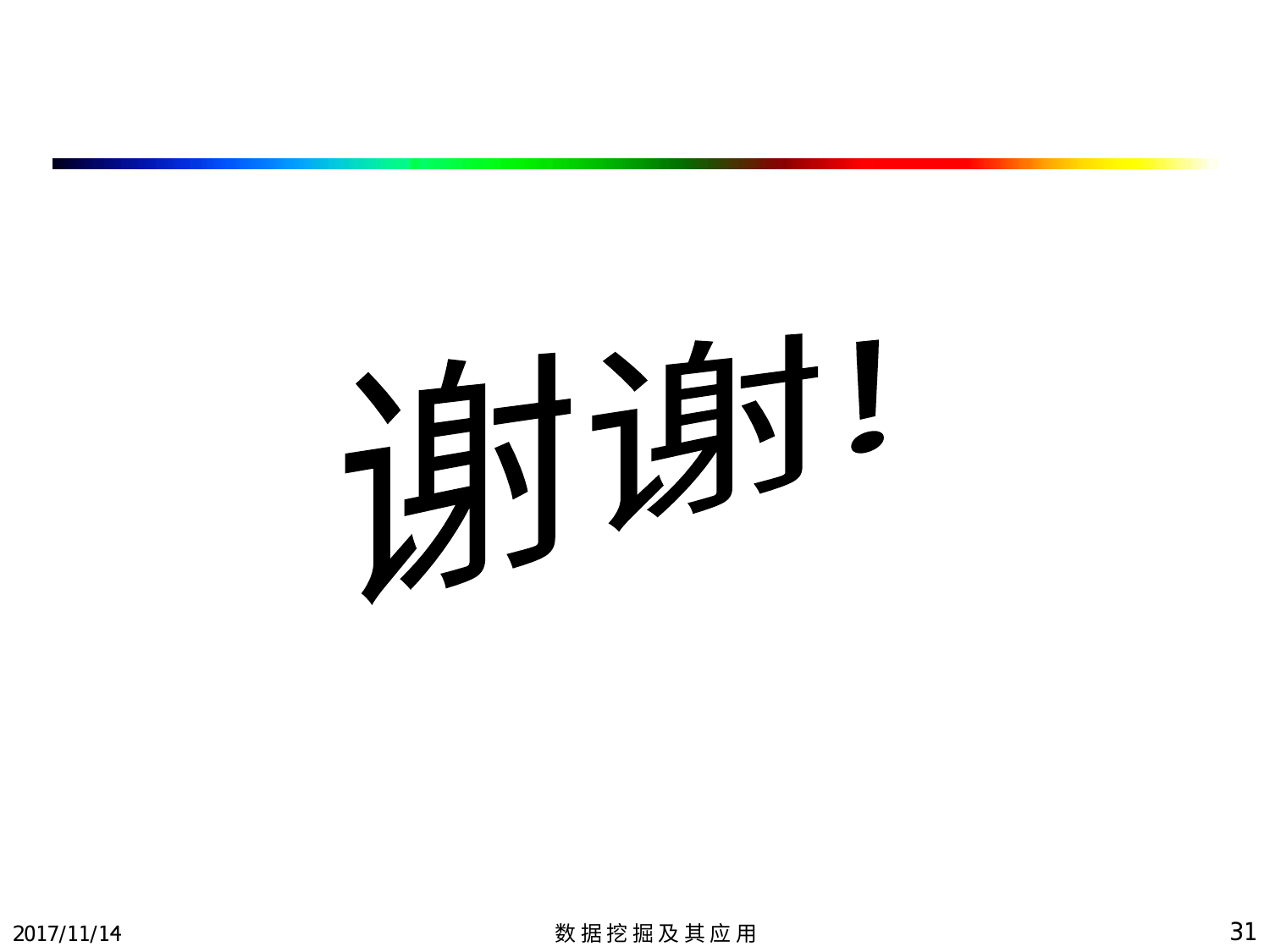

#
谢谢!
2017/11/14
31
数 据 挖 掘 及 其 应 用